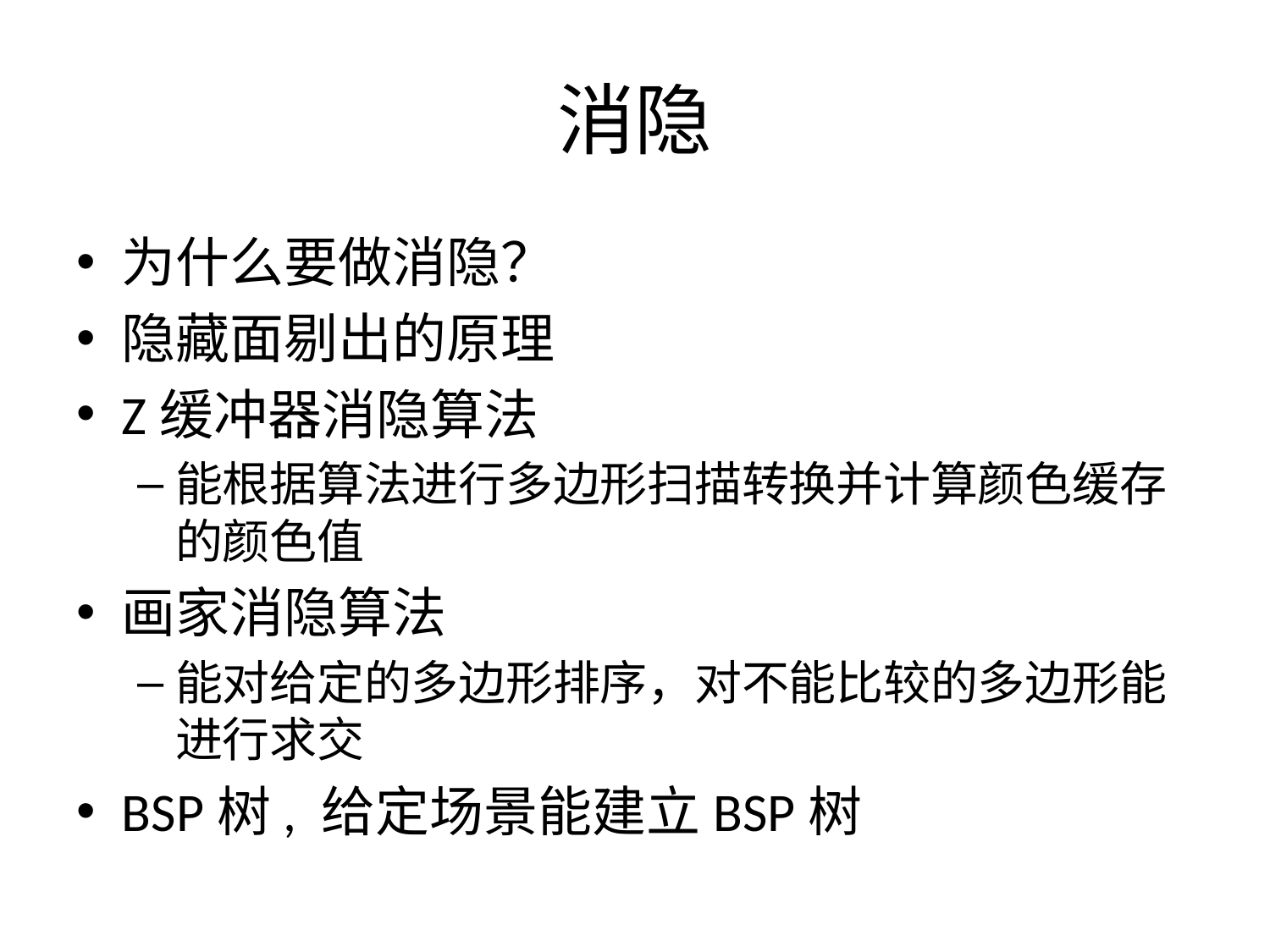

# 消隐
为什么要做消隐？
隐藏面剔出的原理
Z缓冲器消隐算法
能根据算法进行多边形扫描转换并计算颜色缓存的颜色值
画家消隐算法
能对给定的多边形排序，对不能比较的多边形能进行求交
BSP树, 给定场景能建立BSP树